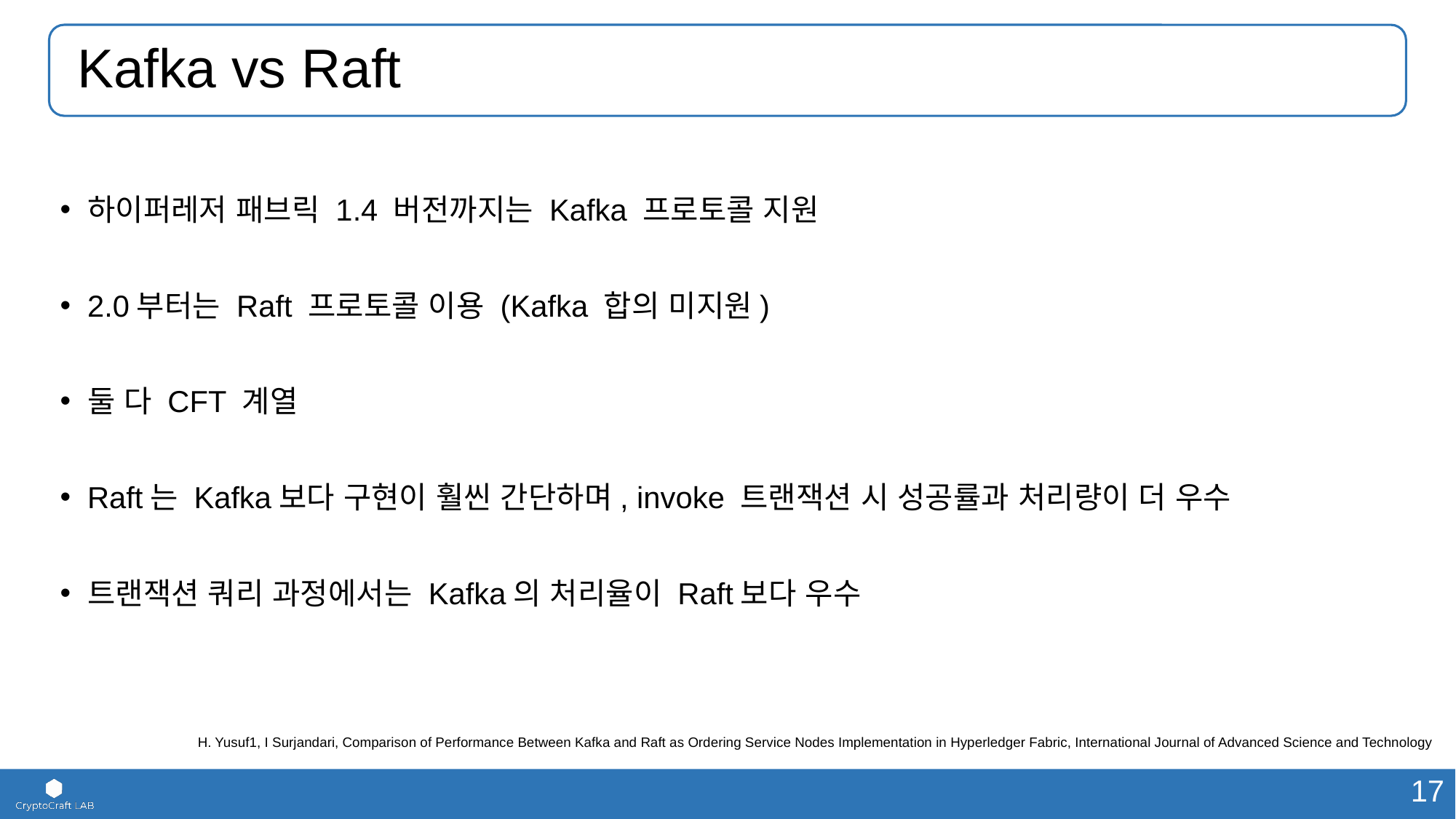

# Kafka vs Raft

하이퍼레저 패브릭 1.4 버전까지는 Kafka 프로토콜 지원

2.0부터는 Raft 프로토콜 이용 (Kafka 합의 미지원)

둘 다 CFT 계열

Raft는 Kafka보다 구현이 훨씬 간단하며, invoke 트랜잭션 시 성공률과 처리량이 더 우수

트랜잭션 쿼리 과정에서는 Kafka의 처리율이 Raft보다 우수

H. Yusuf1, I Surjandari, Comparison of Performance Between Kafka and Raft as Ordering Service Nodes Implementation in Hyperledger Fabric, International Journal of Advanced Science and Technology